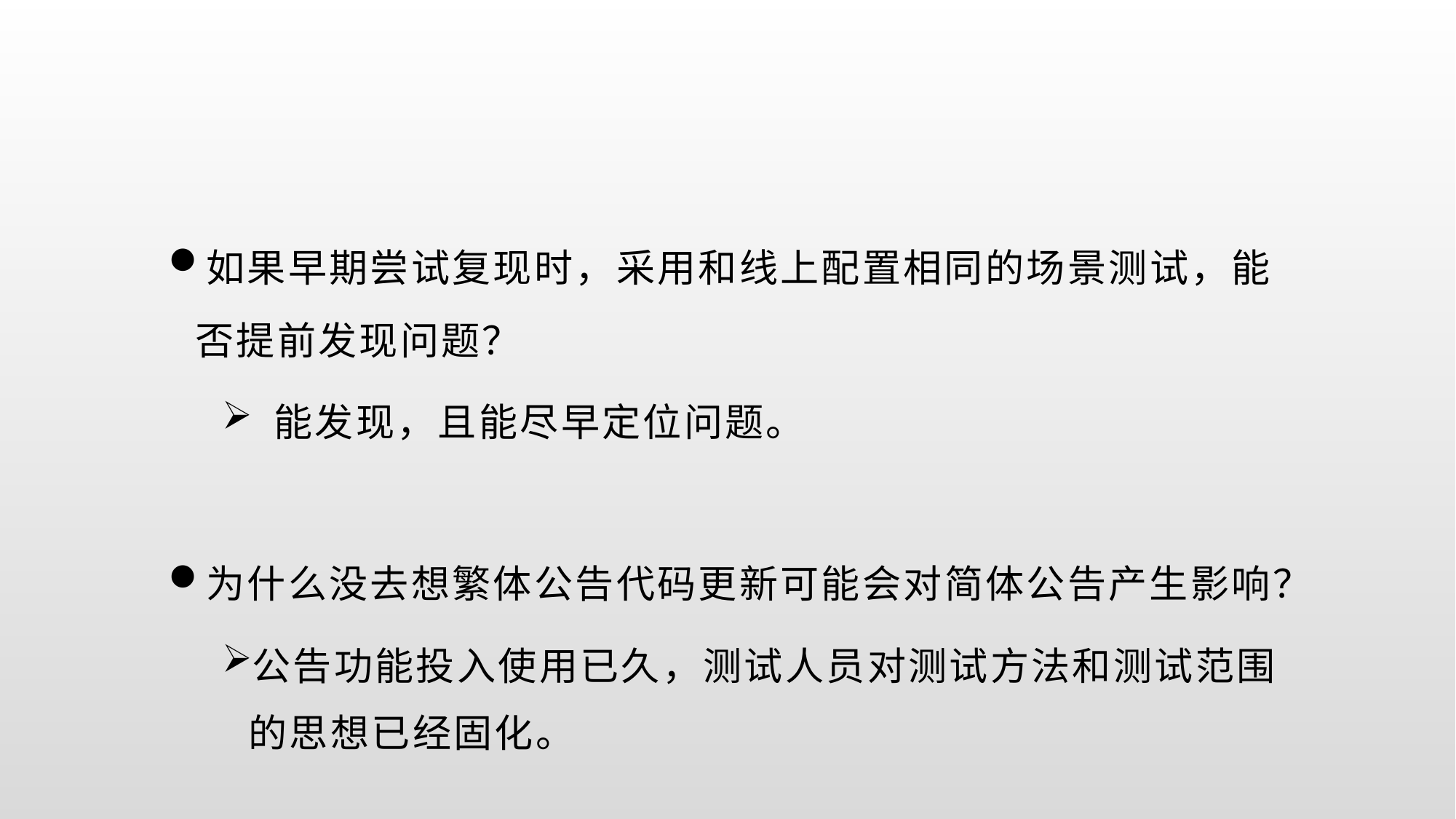

如果早期尝试复现时，采用和线上配置相同的场景测试，能否提前发现问题？
 能发现，且能尽早定位问题。

为什么没去想繁体公告代码更新可能会对简体公告产生影响？
公告功能投入使用已久，测试人员对测试方法和测试范围的思想已经固化。